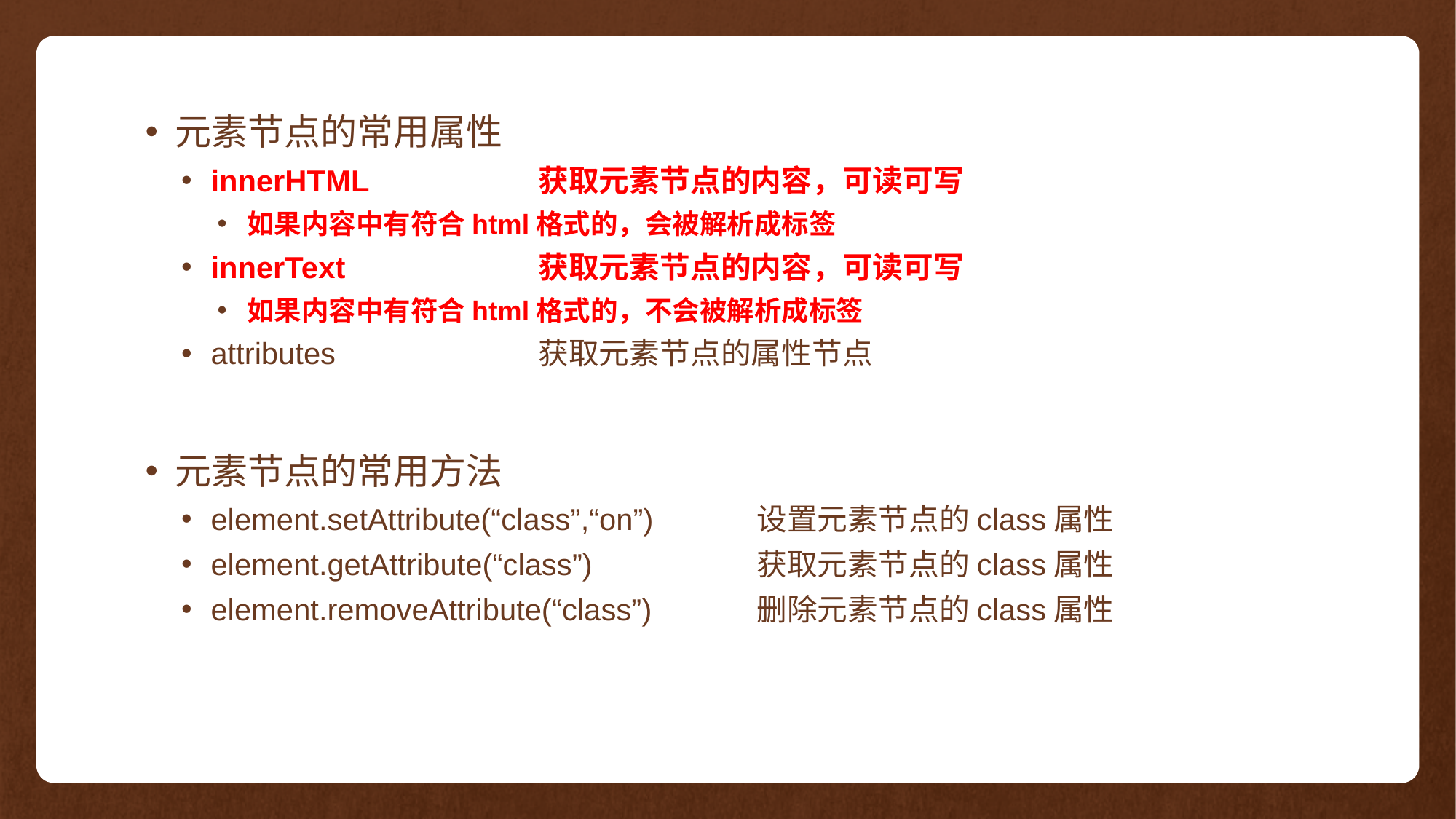

元素节点的常用属性
innerHTML		获取元素节点的内容，可读可写
如果内容中有符合html格式的，会被解析成标签
innerText		获取元素节点的内容，可读可写
如果内容中有符合html格式的，不会被解析成标签
attributes		获取元素节点的属性节点

元素节点的常用方法
element.setAttribute(“class”,“on”)	设置元素节点的class属性
element.getAttribute(“class”)		获取元素节点的class属性
element.removeAttribute(“class”)	删除元素节点的class属性